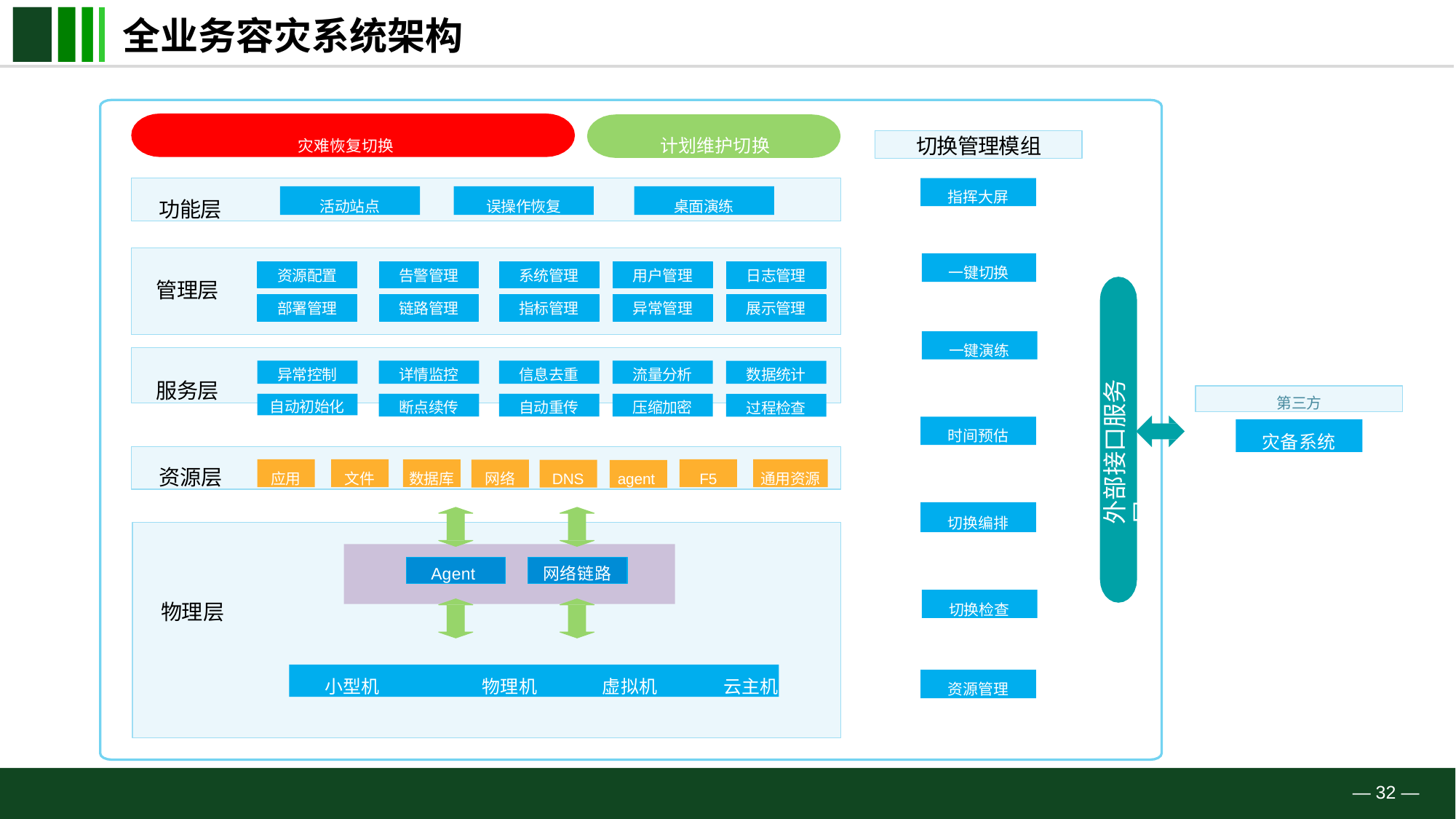

# 全业务容灾系统架构

灾难恢复切换	计划维护切换
切换管理模组
功能层
指挥大屏
活动站点
误操作恢复
桌面演练

一键切换

资源配置
部署管理
告警管理
链路管理
系统管理
指标管理
用户管理
异常管理
日志管理
展示管理
管理层

一键演练

服务层
外部接口服务层
异常控制
详情监控
信息去重
流量分析
数据统计
第三方
自动初始化
断点续传
自动重传
压缩加密
过程检查

时间预估
灾备系统
资源层
F5
通用资源
应用
文件
数据库
网络
DNS
agent
切换编排

Agent
网络链路
切换检查
物理层

小型机	物理机	虚拟机	云主机
资源管理
— 32 —